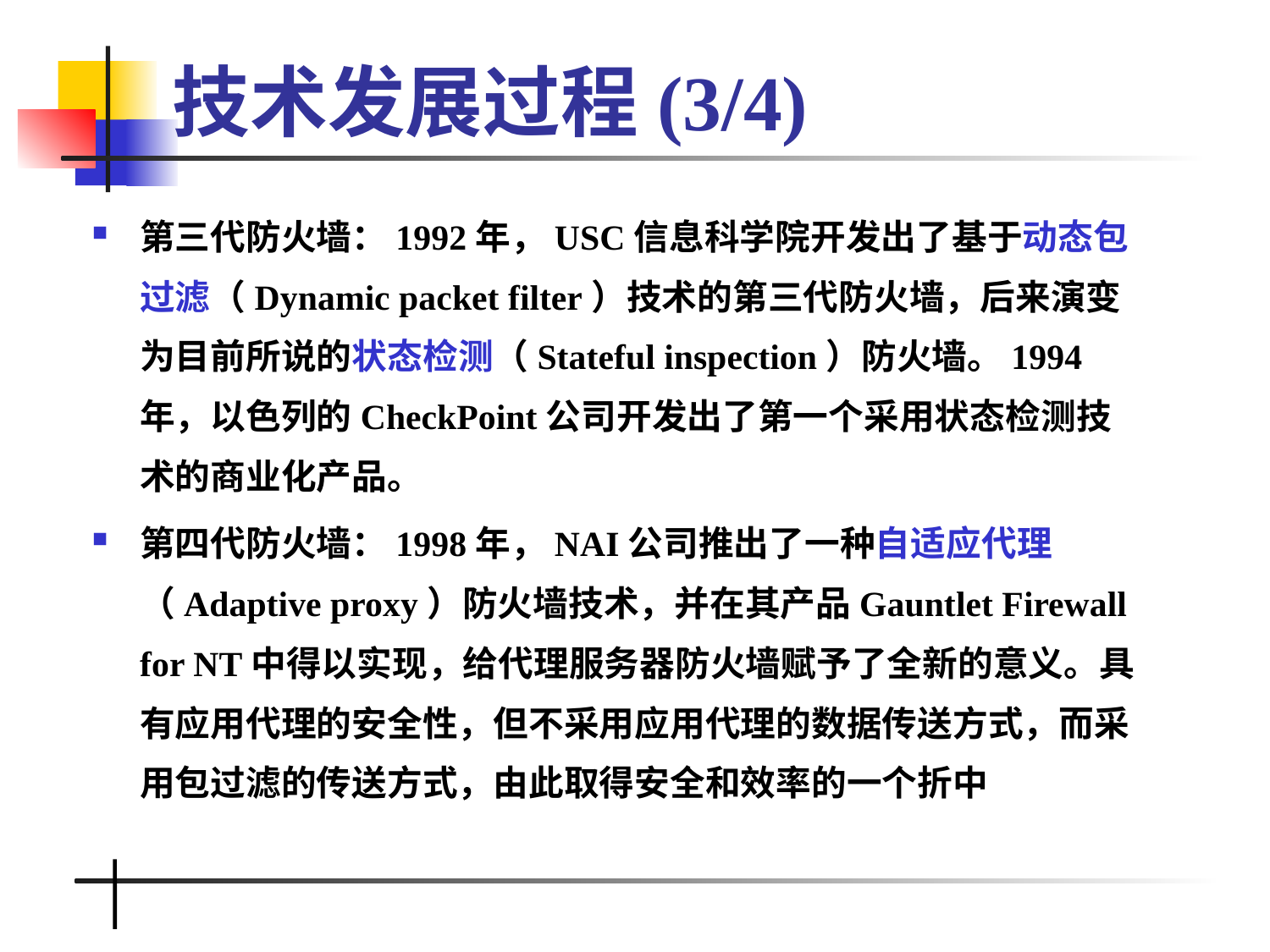

# 技术发展过程(3/4)
第三代防火墙：1992年，USC信息科学院开发出了基于动态包过滤（Dynamic packet filter）技术的第三代防火墙，后来演变为目前所说的状态检测（Stateful inspection）防火墙。1994年，以色列的CheckPoint公司开发出了第一个采用状态检测技术的商业化产品。
第四代防火墙：1998年，NAI公司推出了一种自适应代理（Adaptive proxy）防火墙技术，并在其产品Gauntlet Firewall for NT中得以实现，给代理服务器防火墙赋予了全新的意义。具有应用代理的安全性，但不采用应用代理的数据传送方式，而采用包过滤的传送方式，由此取得安全和效率的一个折中